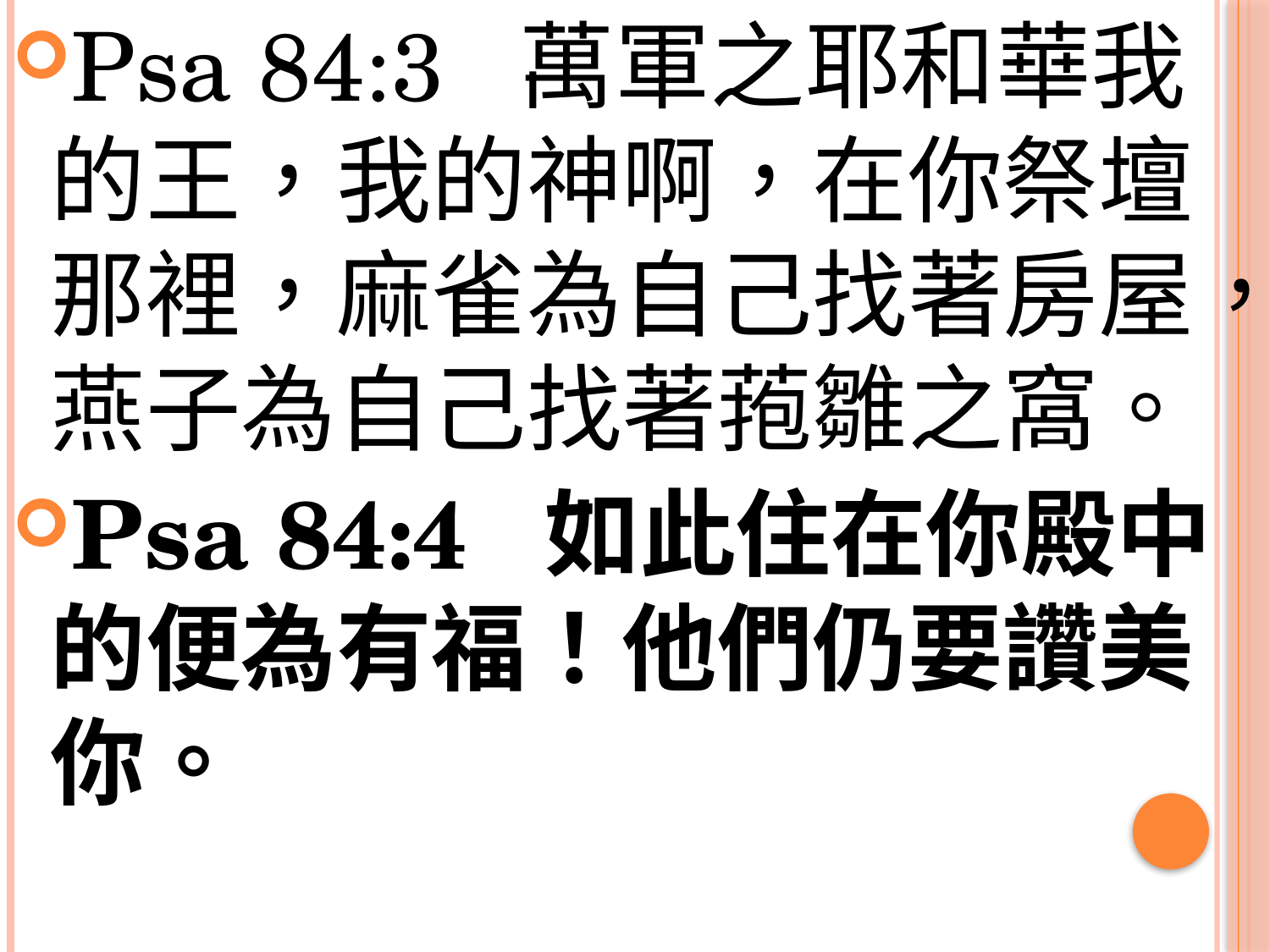

Psa 84:3  萬軍之耶和華我的王，我的神啊，在你祭壇那裡，麻雀為自己找著房屋，燕子為自己找著菢雛之窩。
Psa 84:4  如此住在你殿中的便為有福！他們仍要讚美你。